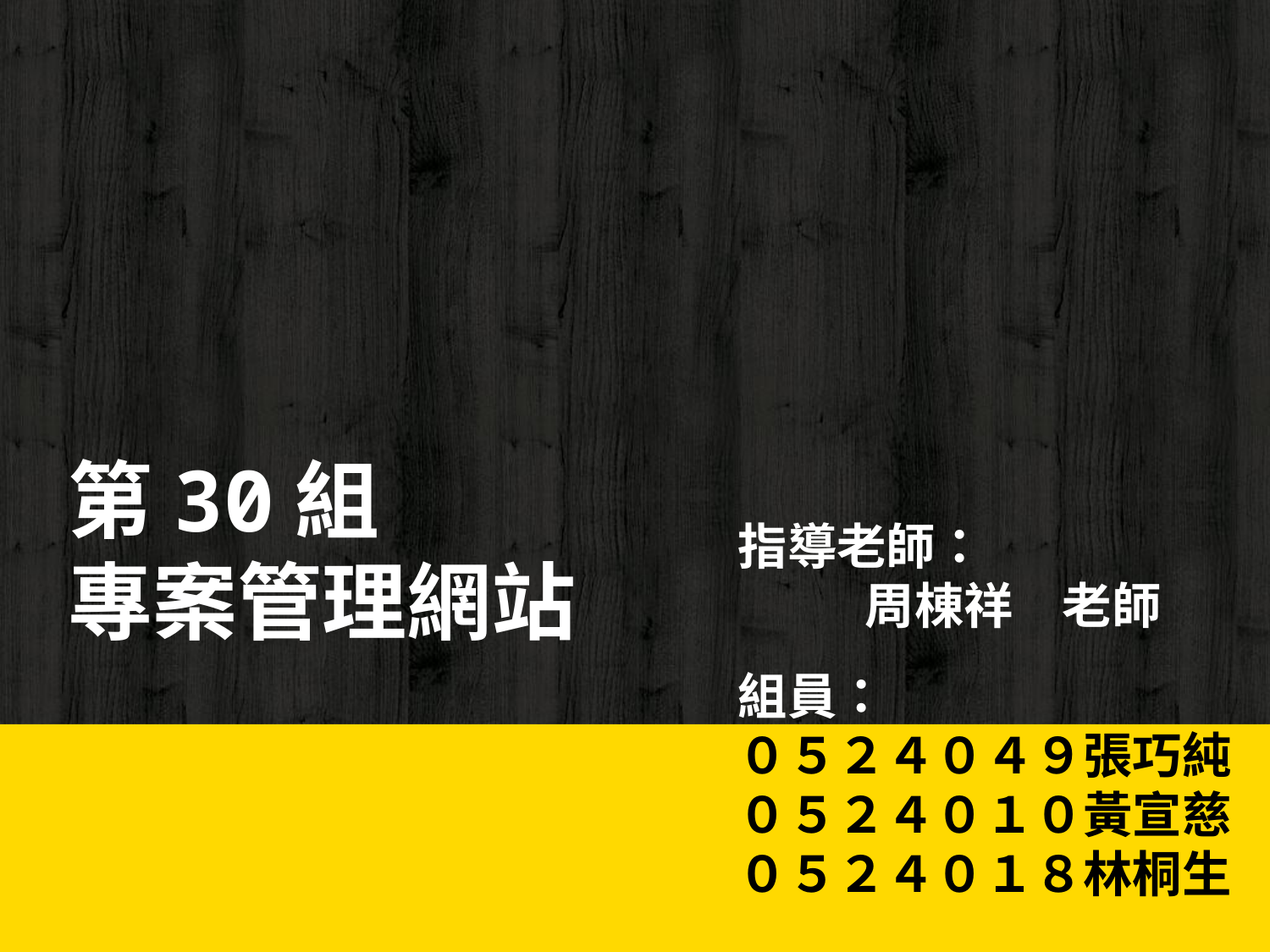

指導老師：
	周棟祥　老師
# 第30組 專案管理網站
組員：
０５２４０４９張巧純
０５２４０１０黃宣慈
０５２４０１８林桐生